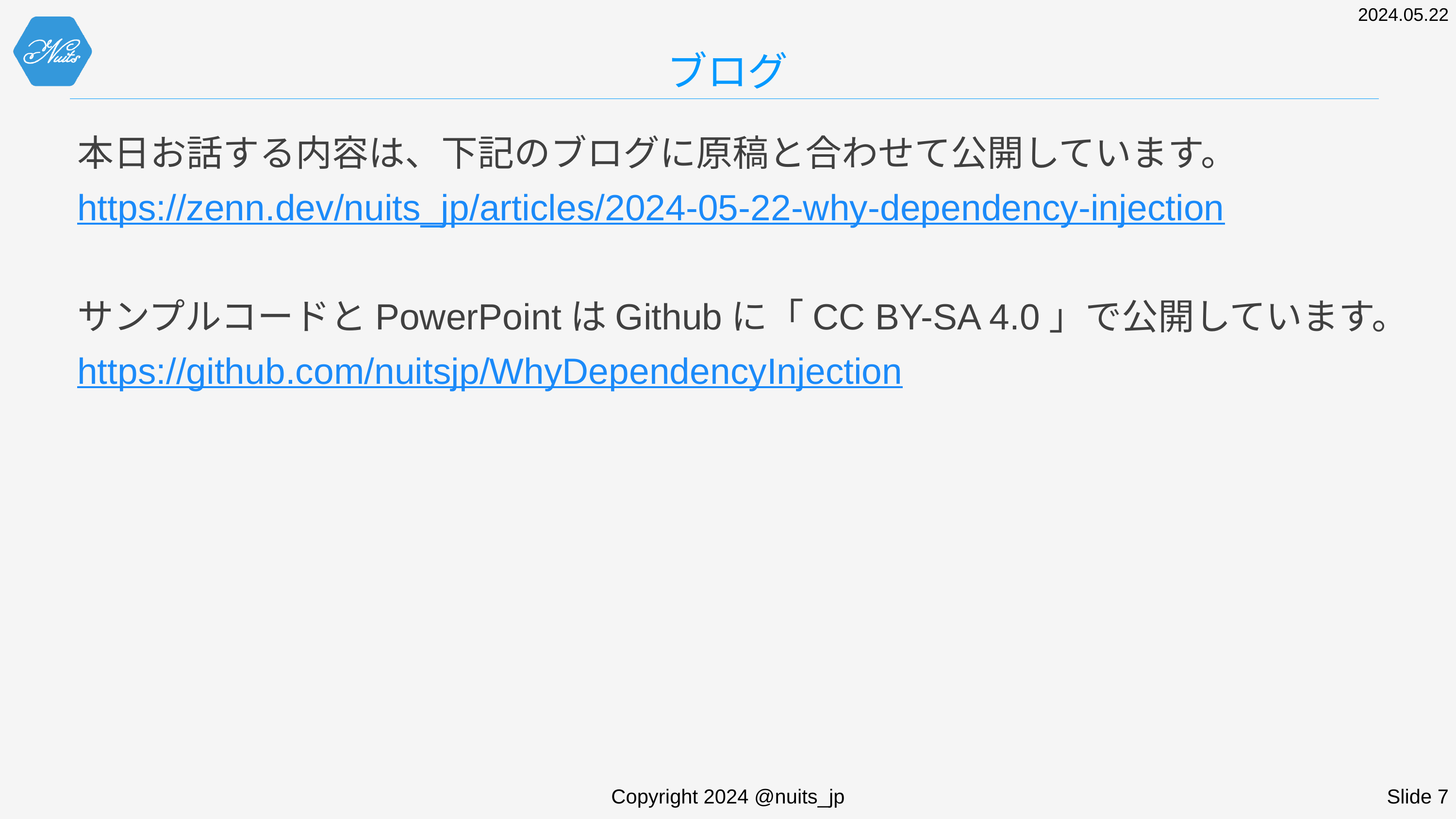

# ブログ
本日お話する内容は、下記のブログに原稿と合わせて公開しています。
https://zenn.dev/nuits_jp/articles/2024-05-22-why-dependency-injection

サンプルコードとPowerPointはGithubに「CC BY-SA 4.0」で公開しています。
https://github.com/nuitsjp/WhyDependencyInjection